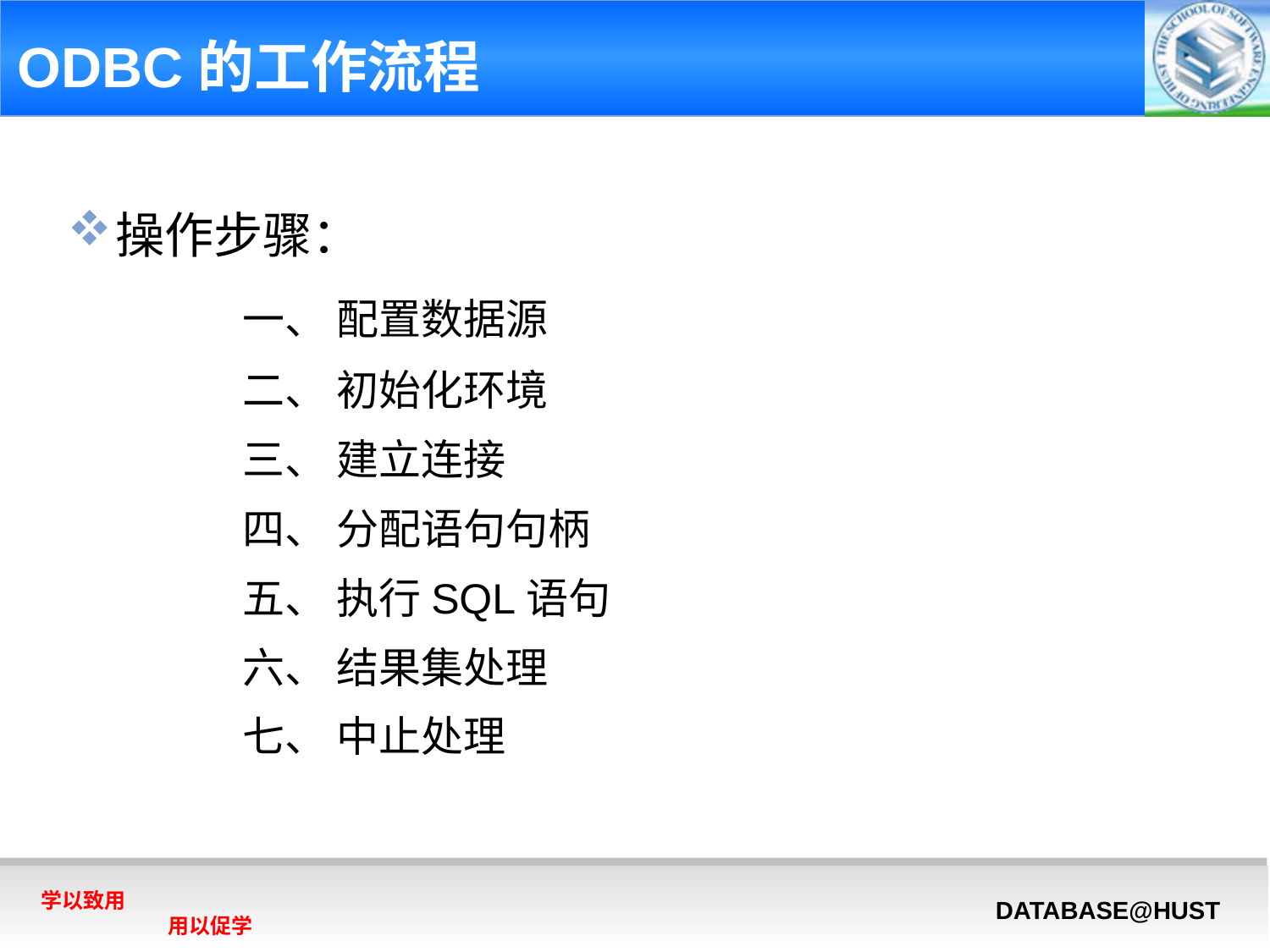

# ODBC的工作流程
操作步骤：
		一、 配置数据源
		二、 初始化环境
		三、 建立连接
		四、 分配语句句柄
		五、 执行SQL语句
		六、 结果集处理
		七、 中止处理